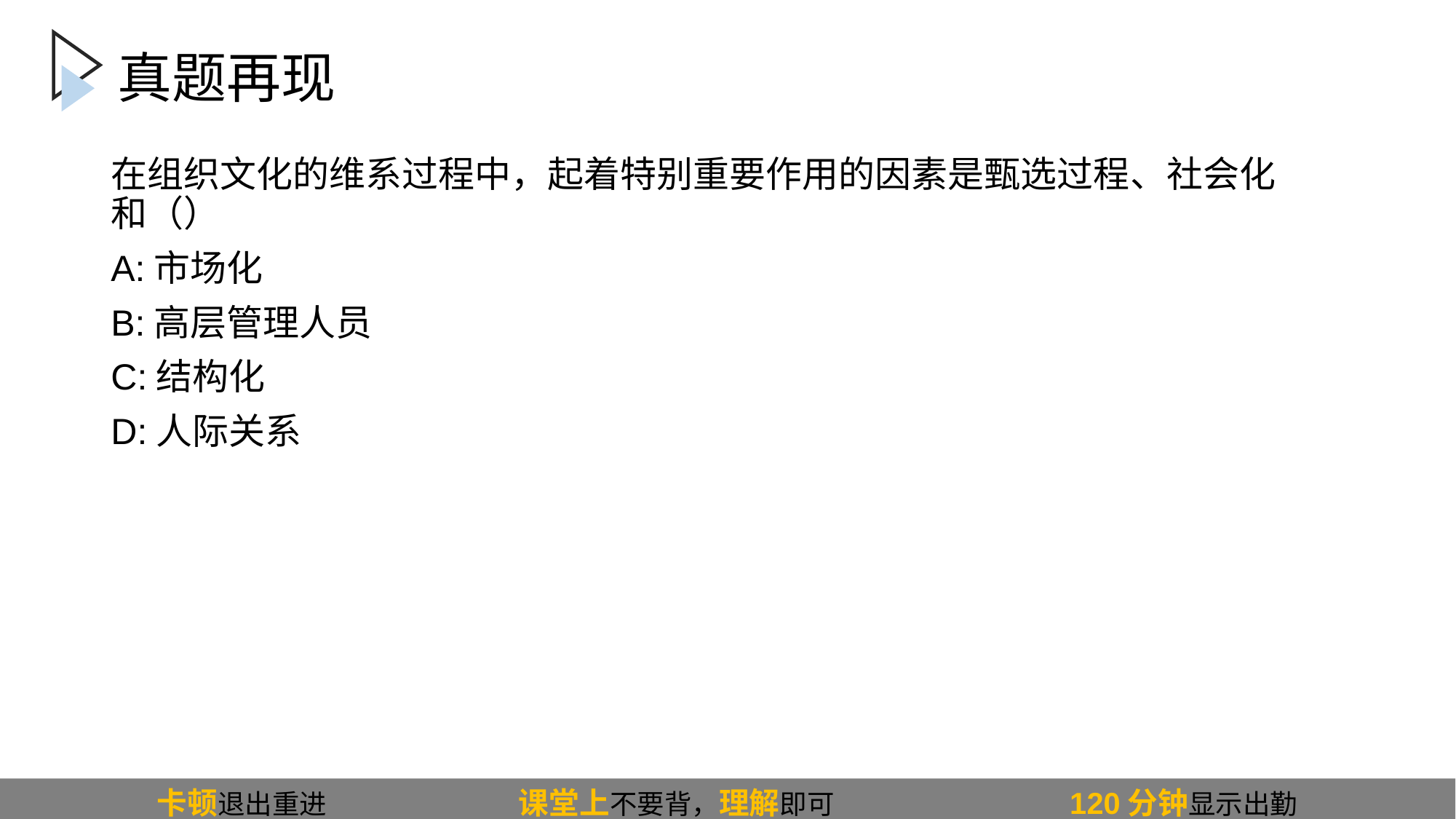

# 真题再现
在组织文化的维系过程中，起着特别重要作用的因素是甄选过程、社会化和（）
A:市场化
B:高层管理人员
C:结构化
D:人际关系